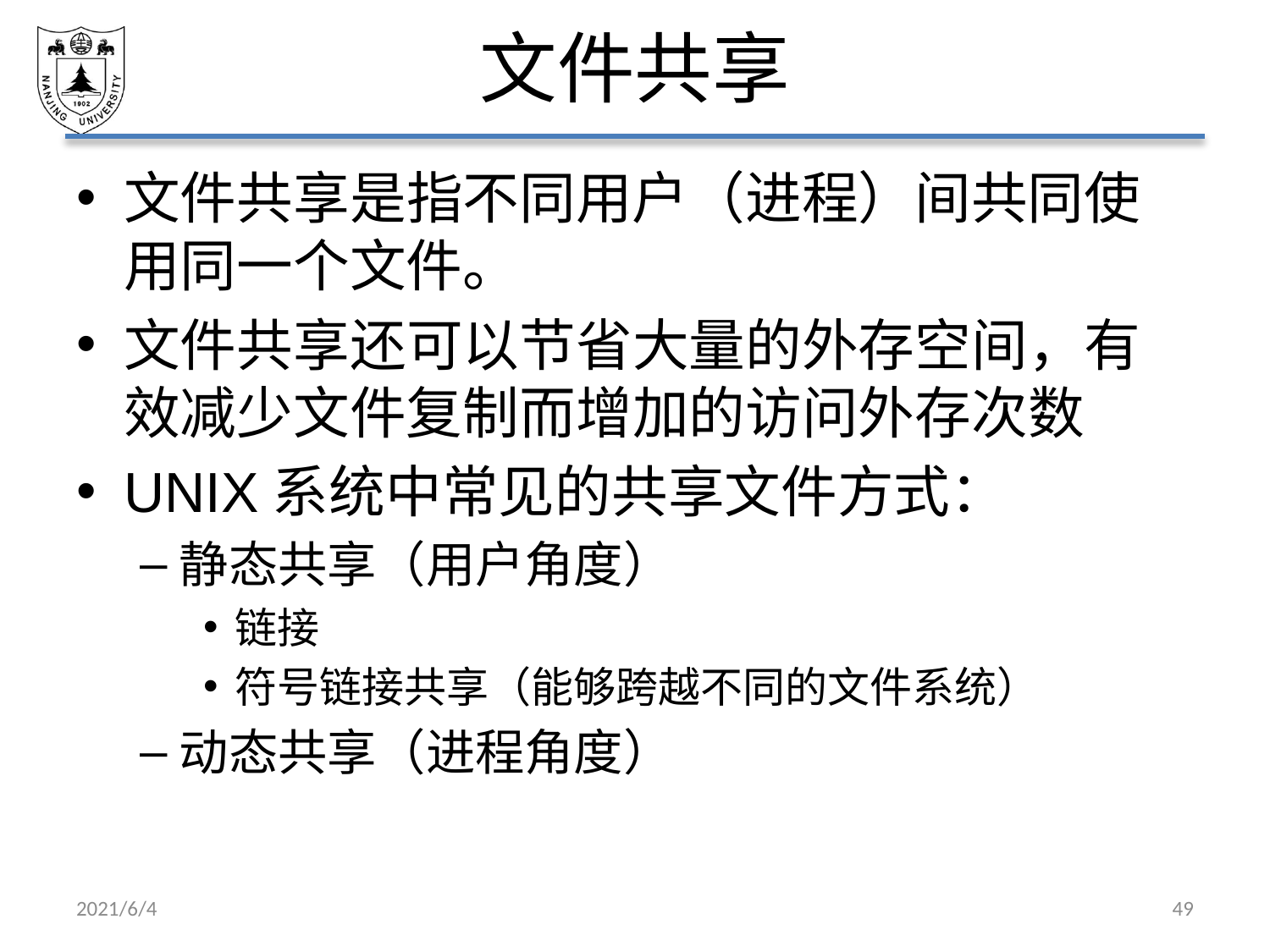

# 文件共享
文件共享是指不同用户（进程）间共同使用同一个文件。
文件共享还可以节省大量的外存空间，有效减少文件复制而增加的访问外存次数
UNIX系统中常见的共享文件方式：
静态共享（用户角度）
链接
符号链接共享（能够跨越不同的文件系统）
动态共享（进程角度）

2021/6/4
49